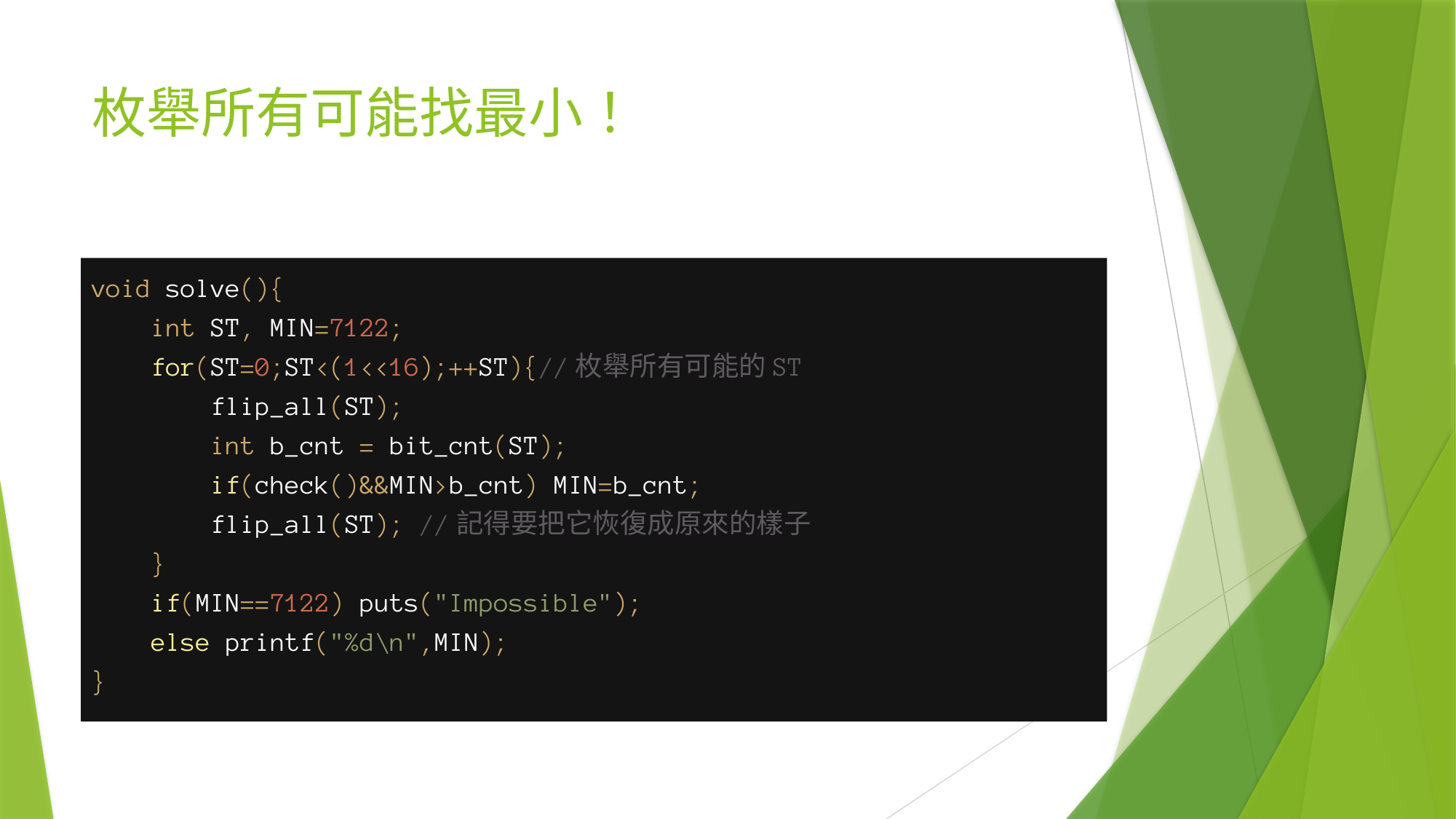

# 枚舉所有可能找最小！
void solve(){
    int ST, MIN=7122;
    for(ST=0;ST<(1<<16);++ST){//枚舉所有可能的ST
        flip_all(ST);
        int b_cnt = bit_cnt(ST);
        if(check()&&MIN>b_cnt) MIN=b_cnt;
        flip_all(ST); //記得要把它恢復成原來的樣子
    }
    if(MIN==7122) puts("Impossible");
    else printf("%d\n",MIN);
}